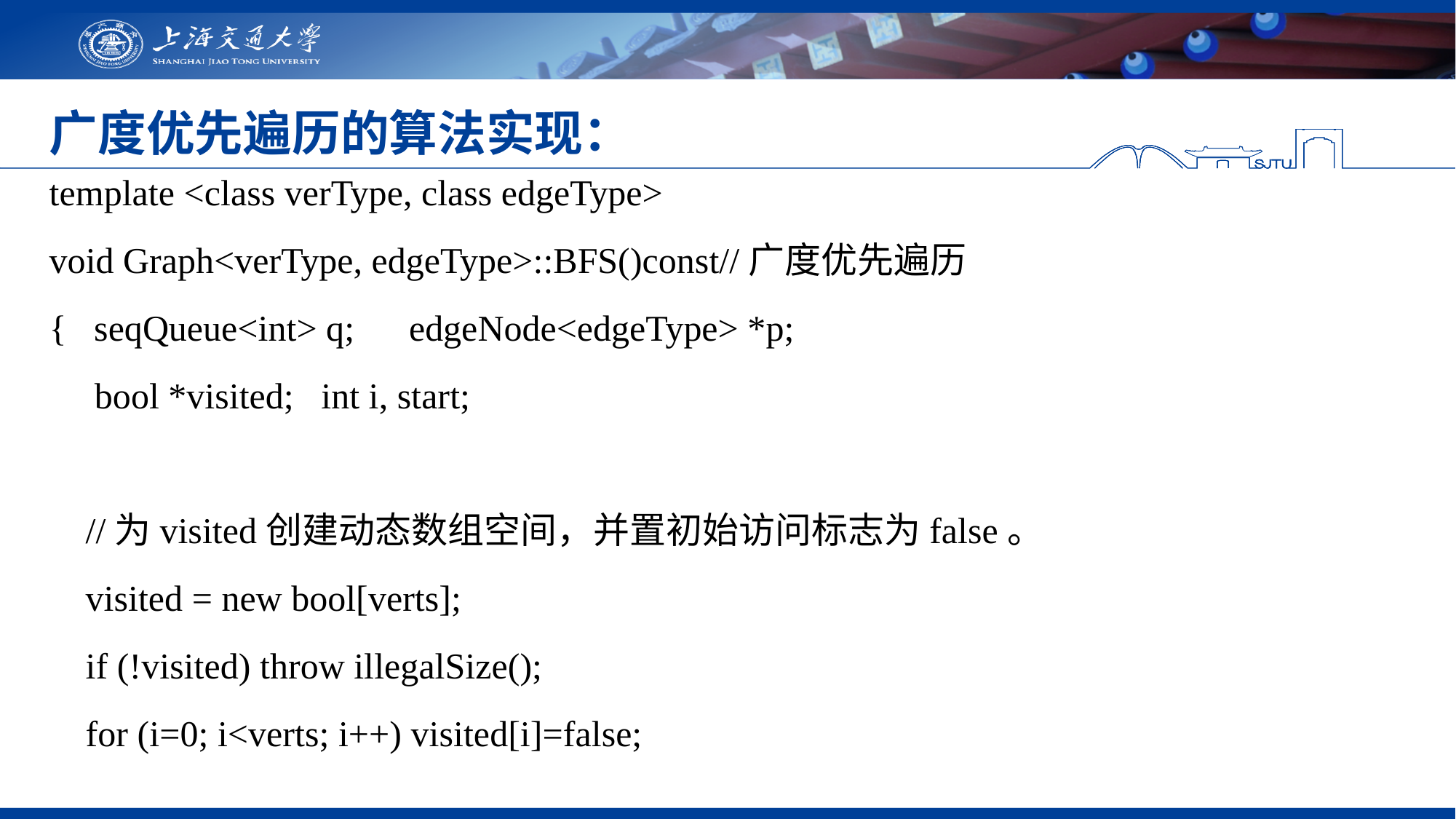

# 广度优先遍历的算法实现：
template <class verType, class edgeType>
void Graph<verType, edgeType>::BFS()const//广度优先遍历
{   seqQueue<int> q;      edgeNode<edgeType> *p;
     bool *visited;   int i, start;

    //为visited创建动态数组空间，并置初始访问标志为false。
    visited = new bool[verts];
    if (!visited) throw illegalSize();
    for (i=0; i<verts; i++) visited[i]=false;